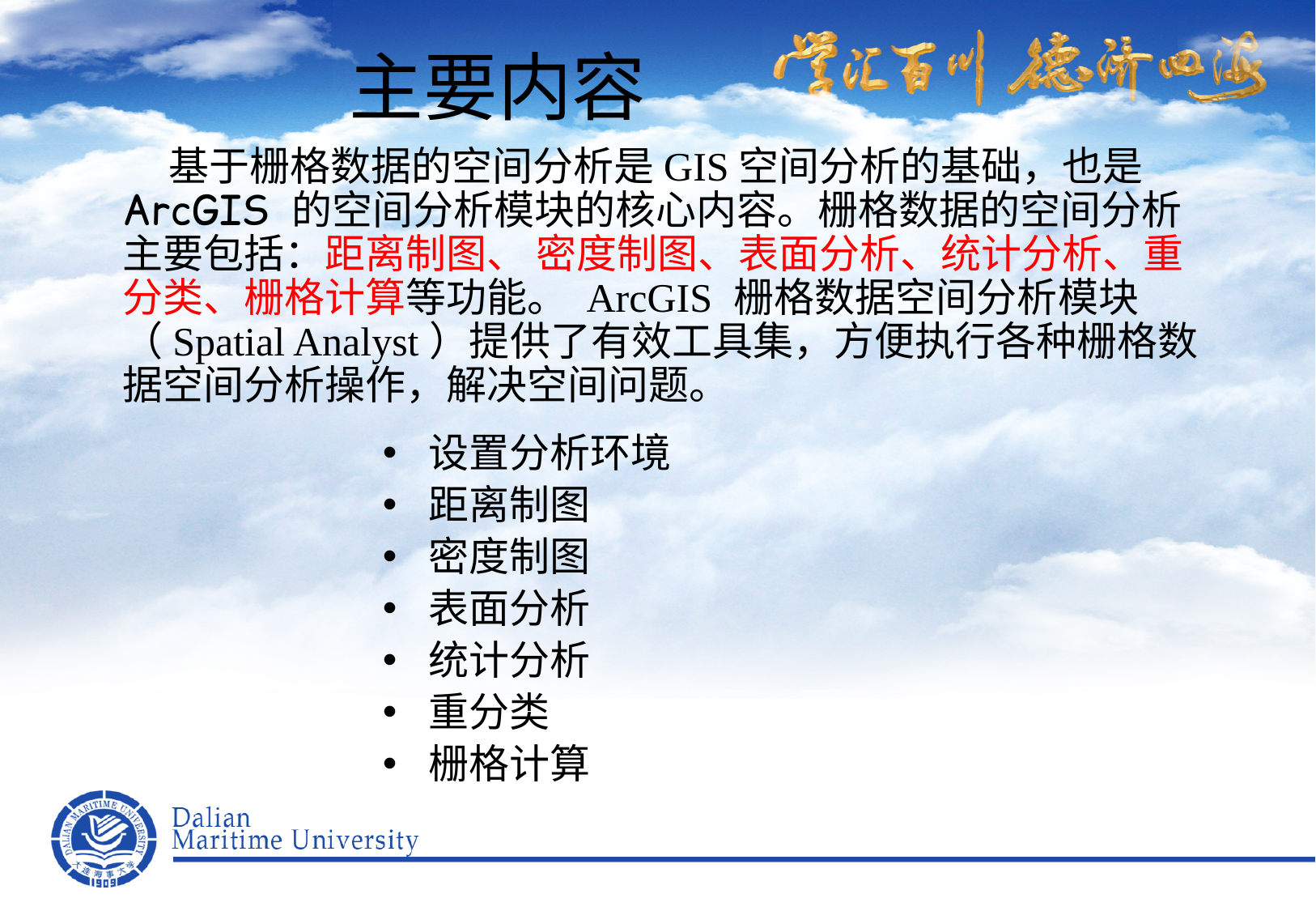

主要内容
         基于栅格数据的空间分析是GIS空间分析的基础，也是ArcGIS 的空间分析模块的核心内容。栅格数据的空间分析主要包括：距离制图、 密度制图、表面分析、统计分析、重分类、栅格计算等功能。 ArcGIS 栅格数据空间分析模块（Spatial Analyst）提供了有效工具集，方便执行各种栅格数据空间分析操作，解决空间问题。
设置分析环境
距离制图
密度制图
表面分析
统计分析
重分类
栅格计算